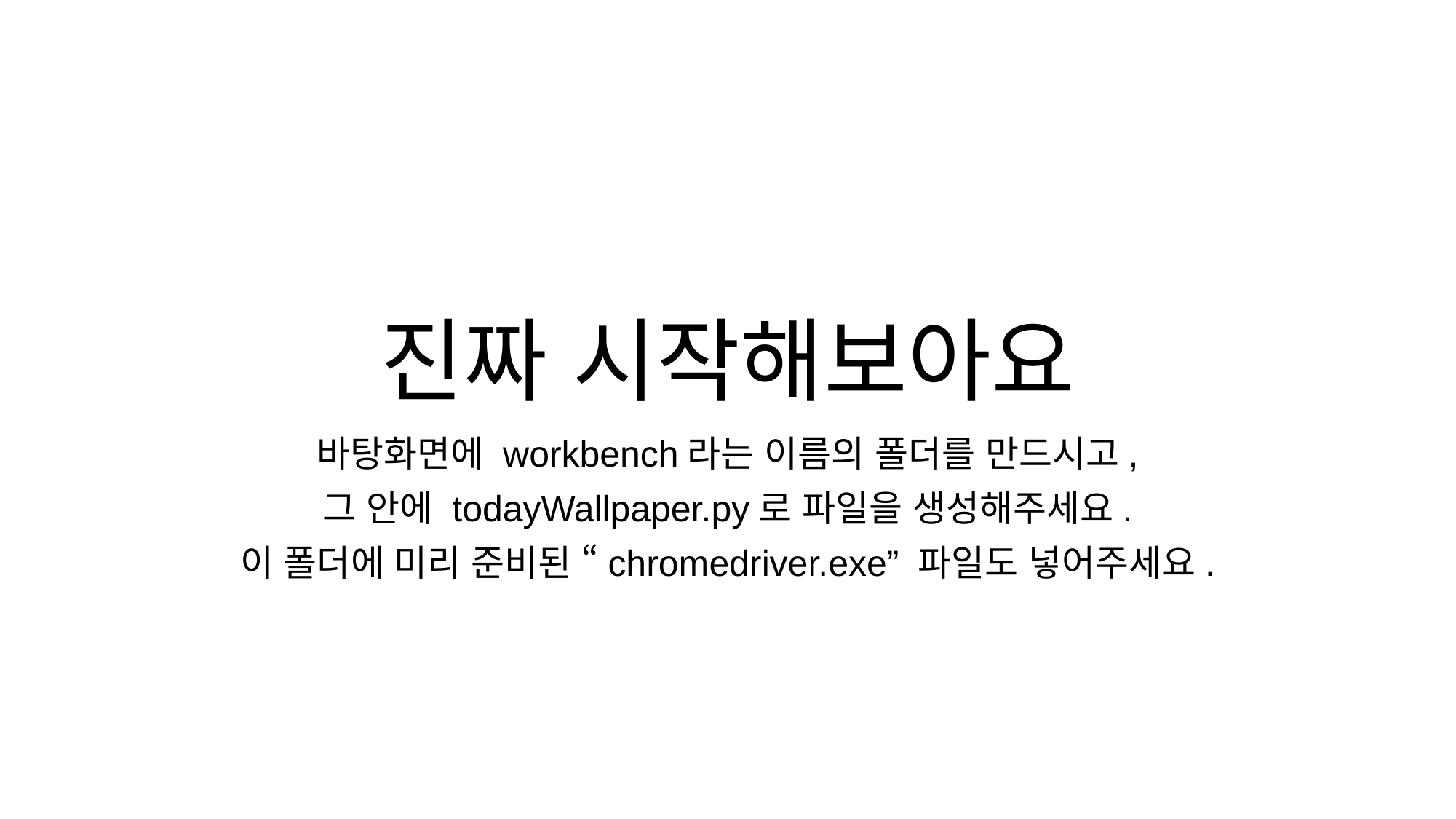

# 진짜 시작해보아요
바탕화면에 workbench라는 이름의 폴더를 만드시고,
그 안에 todayWallpaper.py로 파일을 생성해주세요.
이 폴더에 미리 준비된 “chromedriver.exe” 파일도 넣어주세요.